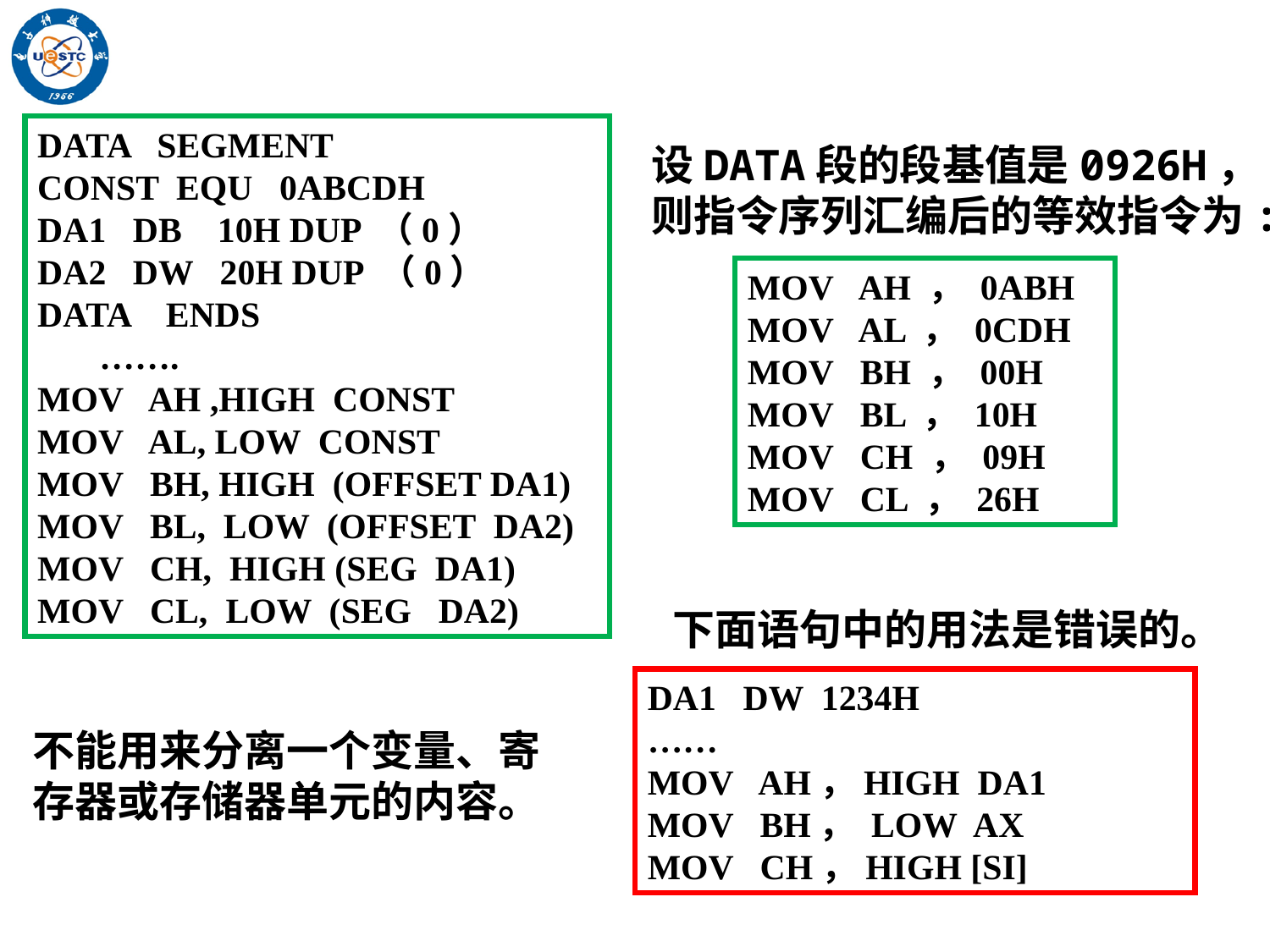

DATA   SEGMENT
CONST  EQU   0ABCDH
DA1   DB    10H DUP （0）
DA2   DW   20H DUP （0）
DATA    ENDS
       …….
MOV   AH ,HIGH  CONST
MOV   AL, LOW  CONST
MOV   BH, HIGH  (OFFSET DA1)
MOV   BL,  LOW  (OFFSET  DA2)
MOV   CH,  HIGH (SEG  DA1)
MOV   CL,  LOW  (SEG   DA2)
设DATA段的段基值是0926H，则指令序列汇编后的等效指令为:
MOV   AH ， 0ABH
MOV   AL ， 0CDH
MOV   BH ， 00H
MOV   BL ， 10H
MOV   CH ， 09H
MOV   CL ， 26H
下面语句中的用法是错误的。
DA1   DW  1234H
……
MOV   AH，HIGH  DA1
MOV   BH， LOW  AX
MOV   CH，HIGH [SI]
不能用来分离一个变量、寄存器或存储器单元的内容。